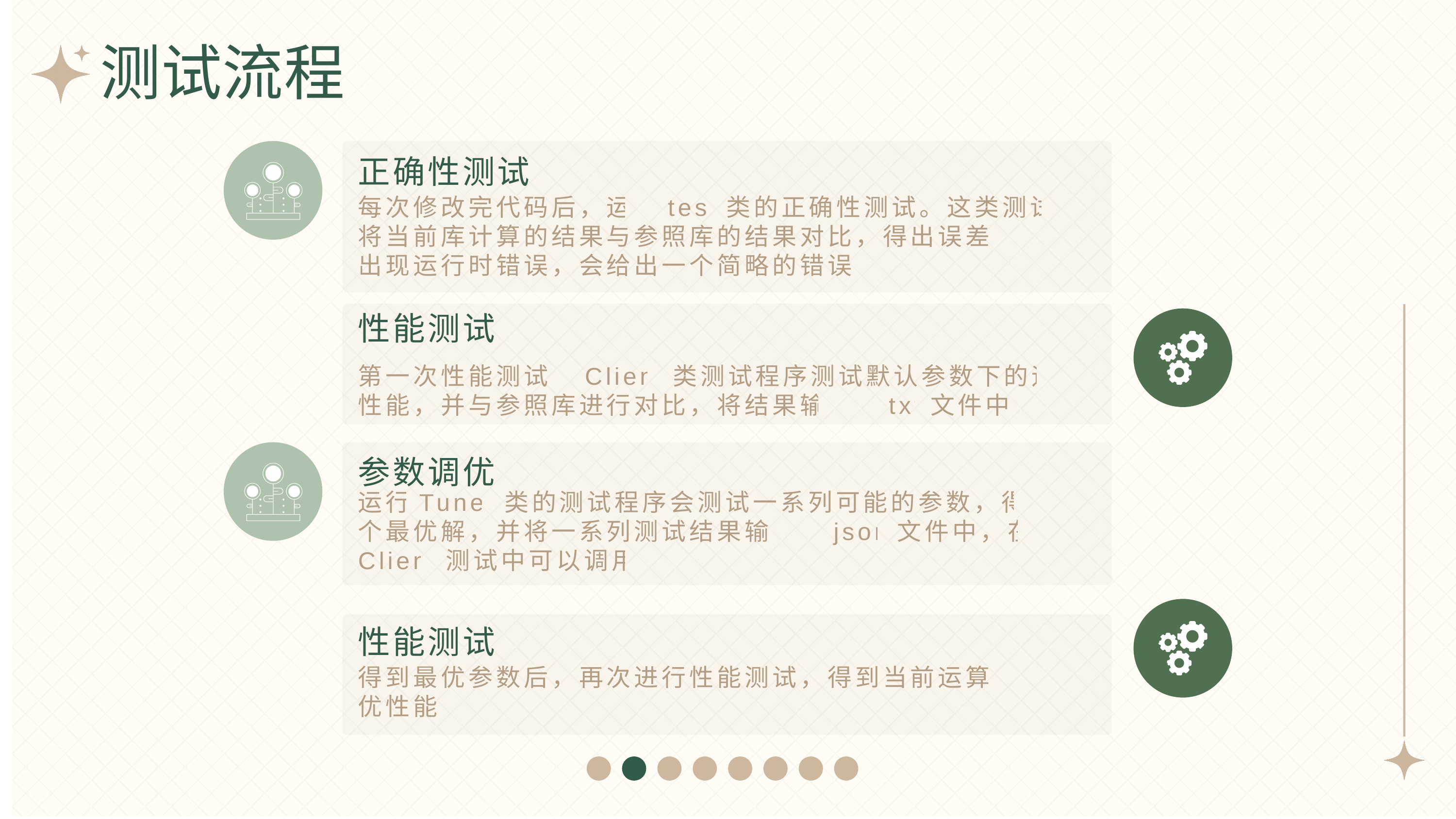

测试流程

正确性测试

每次修改完代码后，运行test类的正确性测试。这类测试会将当前库计算的结果与参照库的结果对比，得出误差。如果出现运行时错误，会给出一个简略的错误信息。
性能测试

第一次性能测试用Client类测试程序测试默认参数下的运行性能，并与参照库进行对比，将结果输出到txt文件中。
参数调优

运行Tuner类的测试程序会测试一系列可能的参数，得出一个最优解，并将一系列测试结果输出到json文件中，在Client测试中可以调用。

性能测试

得到最优参数后，再次进行性能测试，得到当前运算库的最优性能。